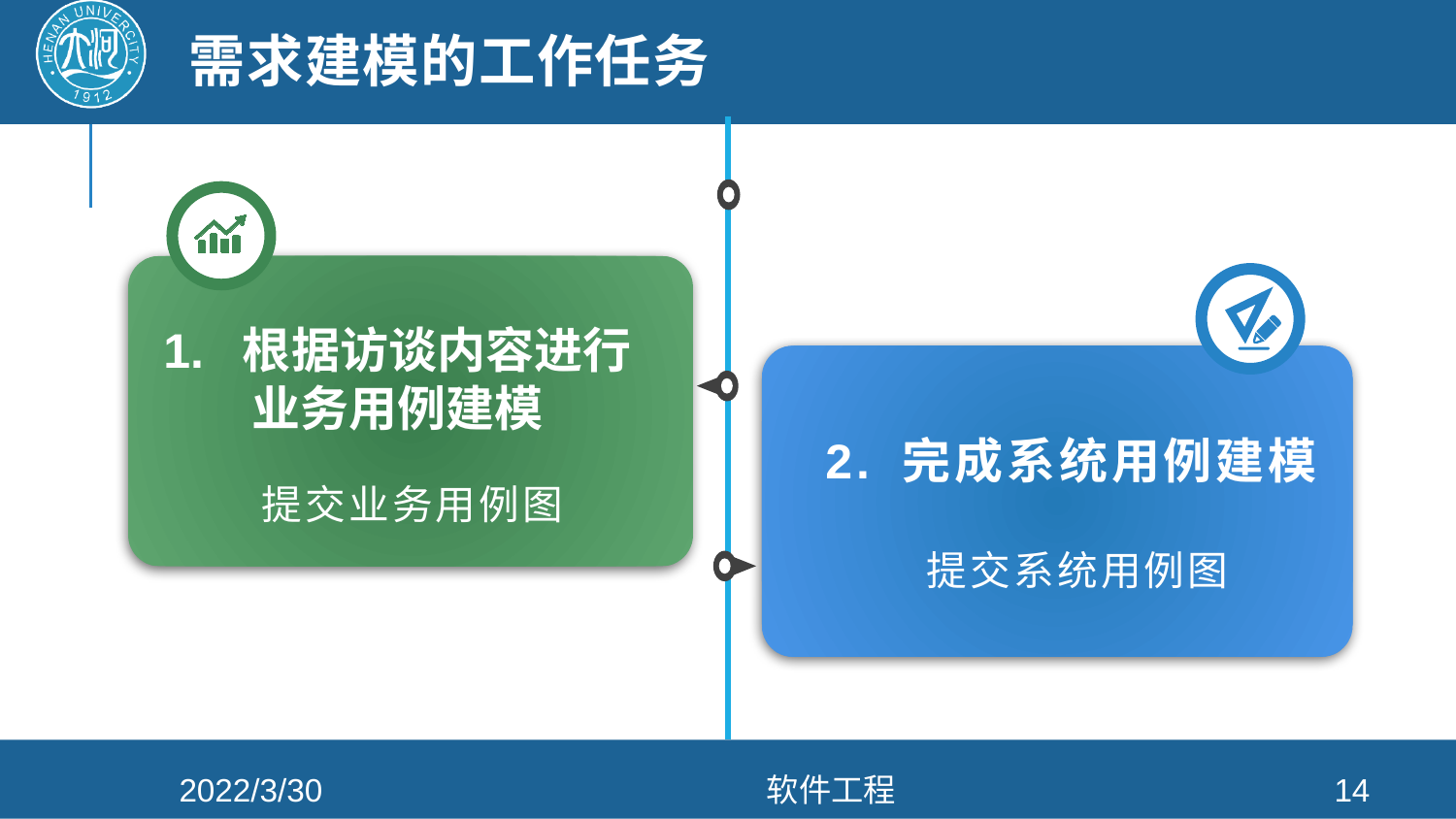

# 需求建模的工作任务

1.  根据访谈内容进行业务用例建模

2. 完成系统用例建模
提交业务用例图
提交系统用例图

2022/3/30
软件工程
14